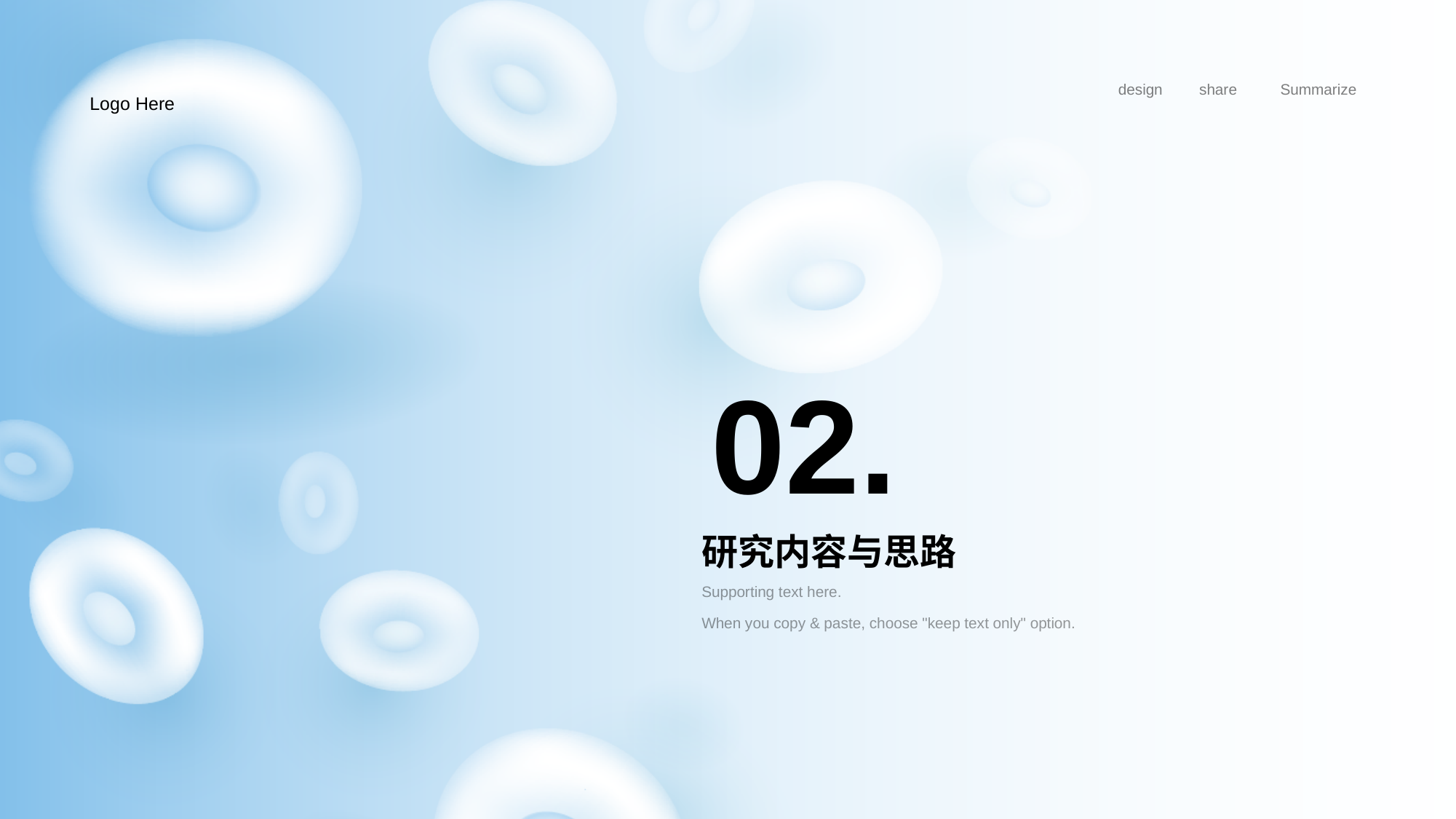

design
share
Summarize
Logo Here
02.
# 研究内容与思路
Supporting text here.
When you copy & paste, choose "keep text only" option.